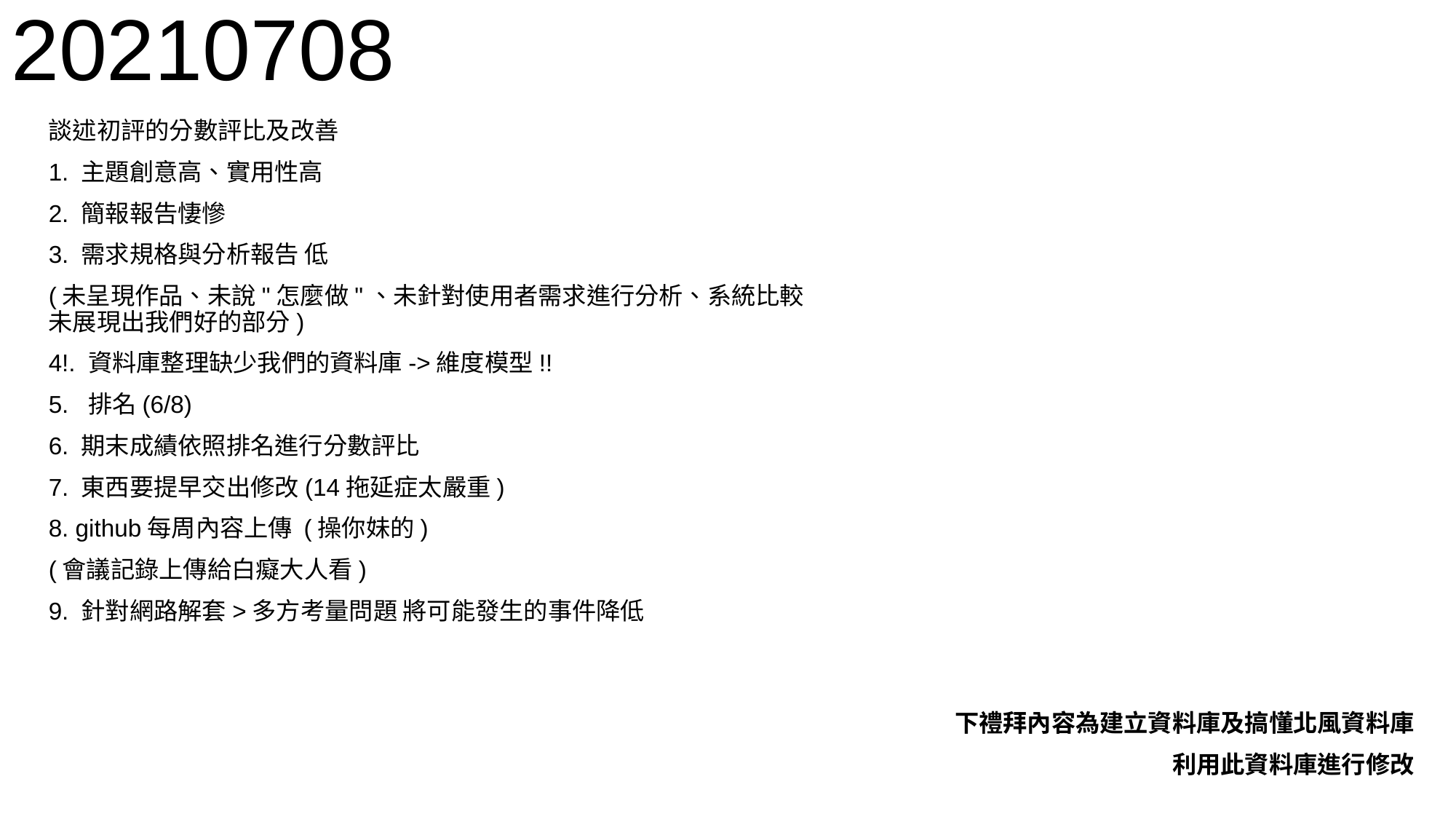

# 20210708
談述初評的分數評比及改善
1. 主題創意高、實用性高
2. 簡報報告悽慘
3. 需求規格與分析報告 低
(未呈現作品、未說"怎麼做"、未針對使用者需求進行分析、系統比較未展現出我們好的部分)
4!. 資料庫整理缺少我們的資料庫->維度模型!!
5.  排名(6/8)
6. 期末成績依照排名進行分數評比
7. 東西要提早交出修改(14拖延症太嚴重)
8. github每周內容上傳 (操你妹的)
(會議記錄上傳給白癡大人看)
9. 針對網路解套>多方考量問題 將可能發生的事件降低
下禮拜內容為建立資料庫及搞懂北風資料庫
利用此資料庫進行修改